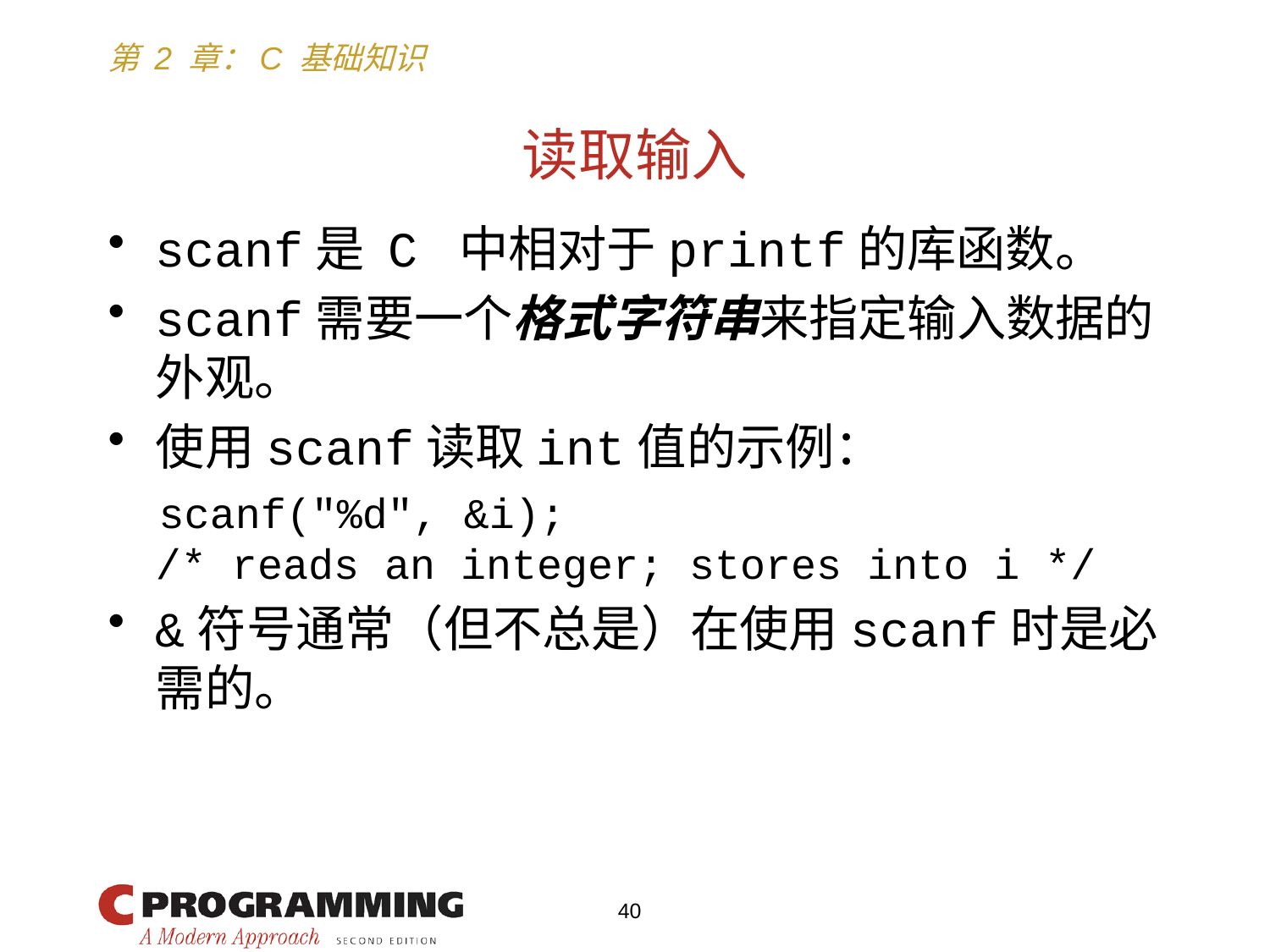

# 读取输入
scanf是 C 中相对于printf的库函数。
scanf需要一个格式字符串来指定输入数据的外观。
使用scanf读取int值的示例：
  scanf("%d", &i);
	/* reads an integer; stores into i */
&符号通常（但不总是）在使用scanf时是必需的。

40